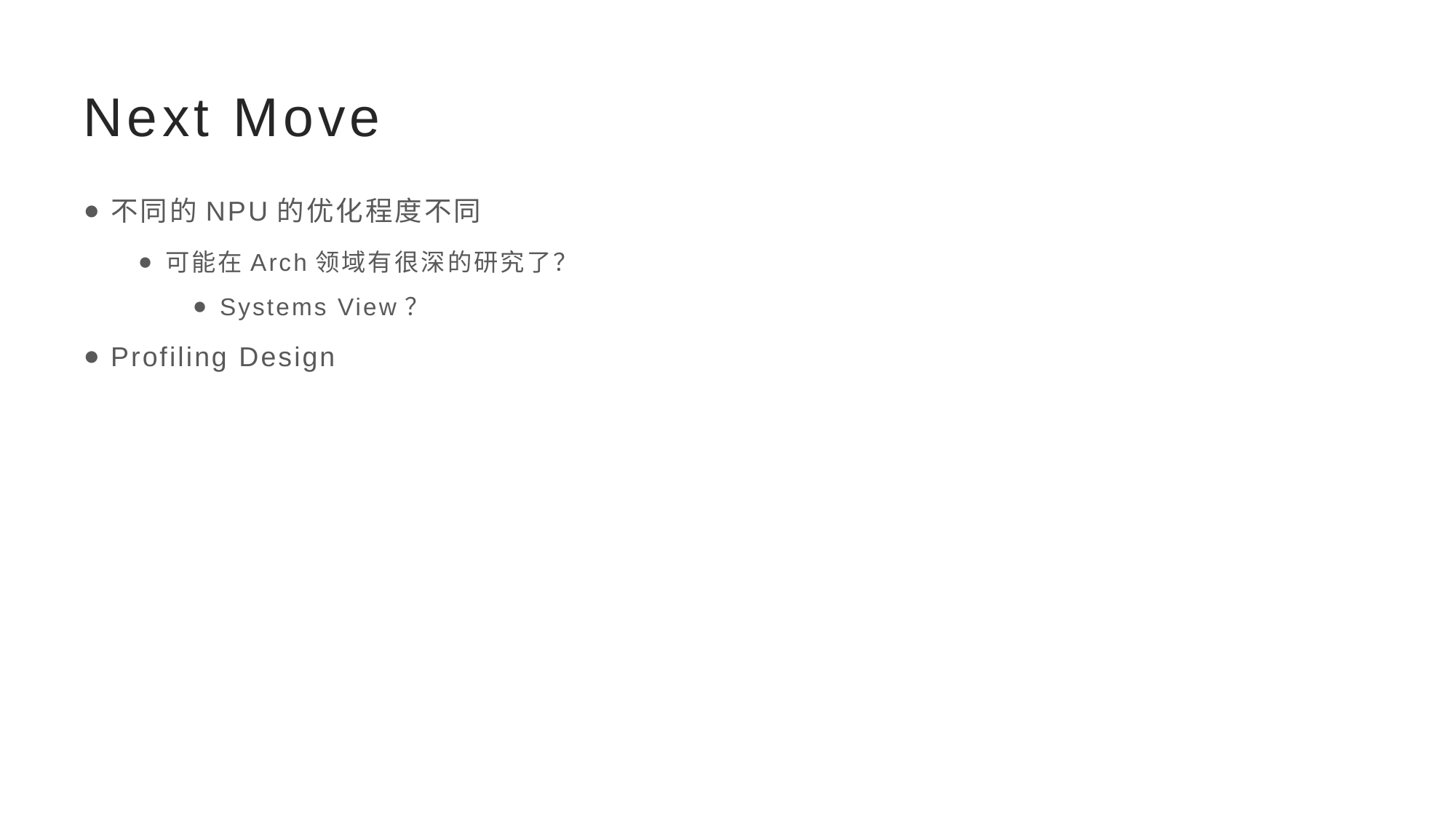

# Next Move
不同的NPU的优化程度不同
可能在Arch领域有很深的研究了？
Systems View？
Profiling Design